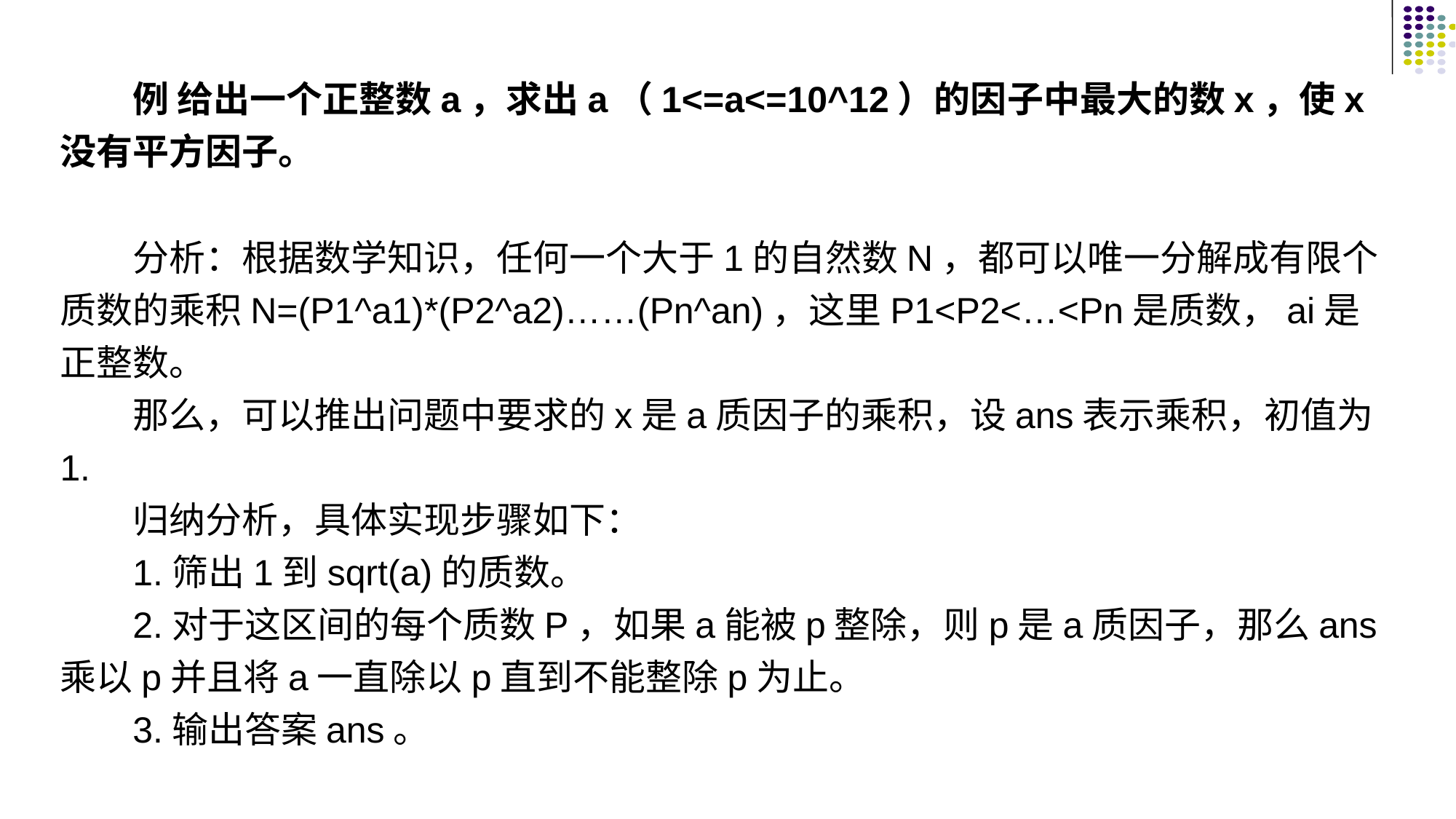

例 给出一个正整数a，求出a（1<=a<=10^12）的因子中最大的数x，使x没有平方因子。
分析：根据数学知识，任何一个大于1的自然数N，都可以唯一分解成有限个质数的乘积N=(P1^a1)*(P2^a2)……(Pn^an)，这里P1<P2<…<Pn是质数，ai是正整数。
那么，可以推出问题中要求的x是a质因子的乘积，设ans表示乘积，初值为1.
归纳分析，具体实现步骤如下：
1.筛出1到sqrt(a)的质数。
2.对于这区间的每个质数P，如果a能被p整除，则p是a质因子，那么ans乘以p并且将a一直除以p直到不能整除p为止。
3.输出答案ans。